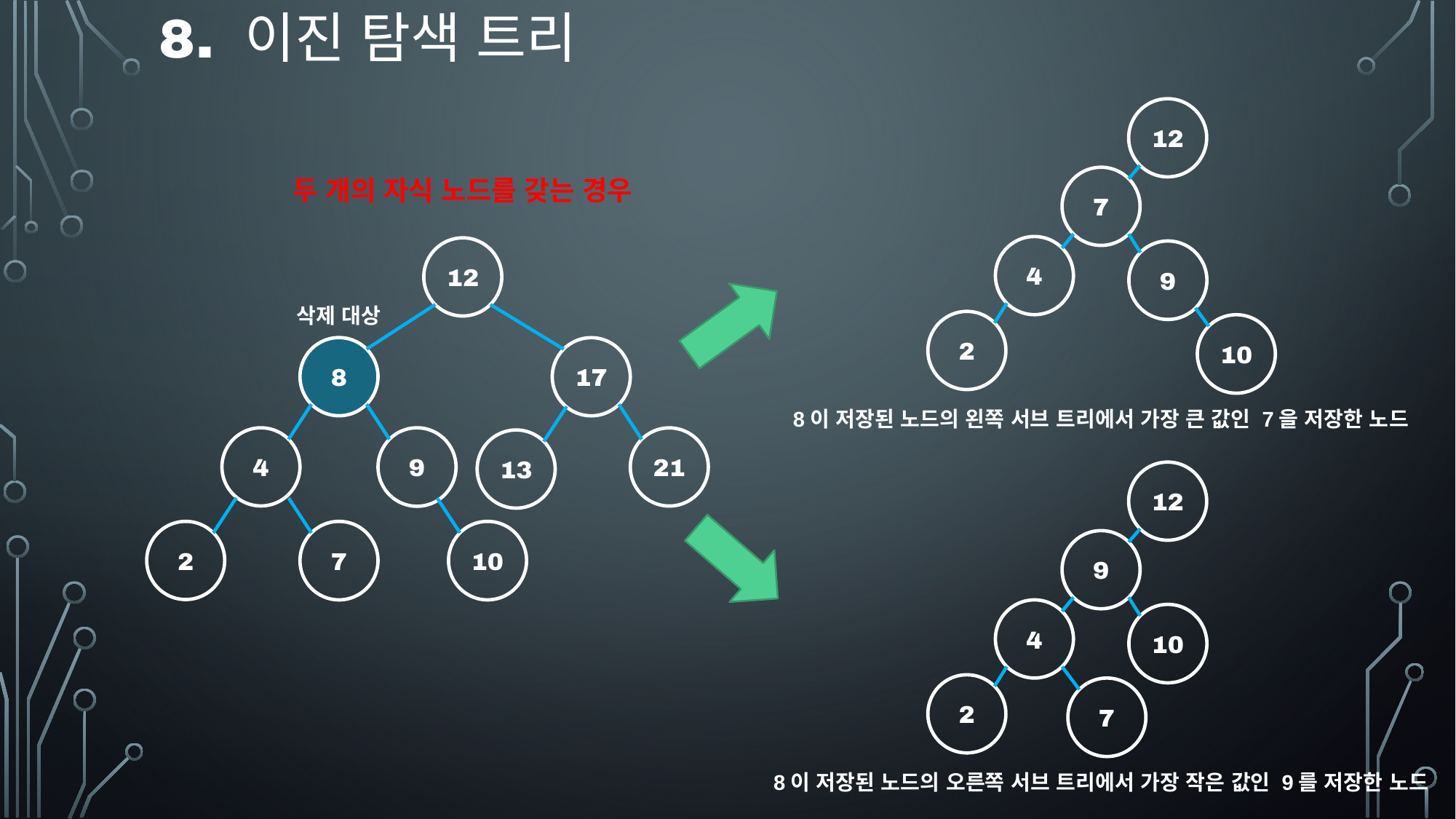

8. 이진 탐색 트리
12
7
4
9
2
10
8이 저장된 노드의 왼쪽 서브 트리에서 가장 큰 값인 7을 저장한 노드
두 개의 자식 노드를 갖는 경우
12
삭제 대상
8
17
4
9
21
13
2
7
10

12
9
4
10
2
7
8이 저장된 노드의 오른쪽 서브 트리에서 가장 작은 값인 9를 저장한 노드